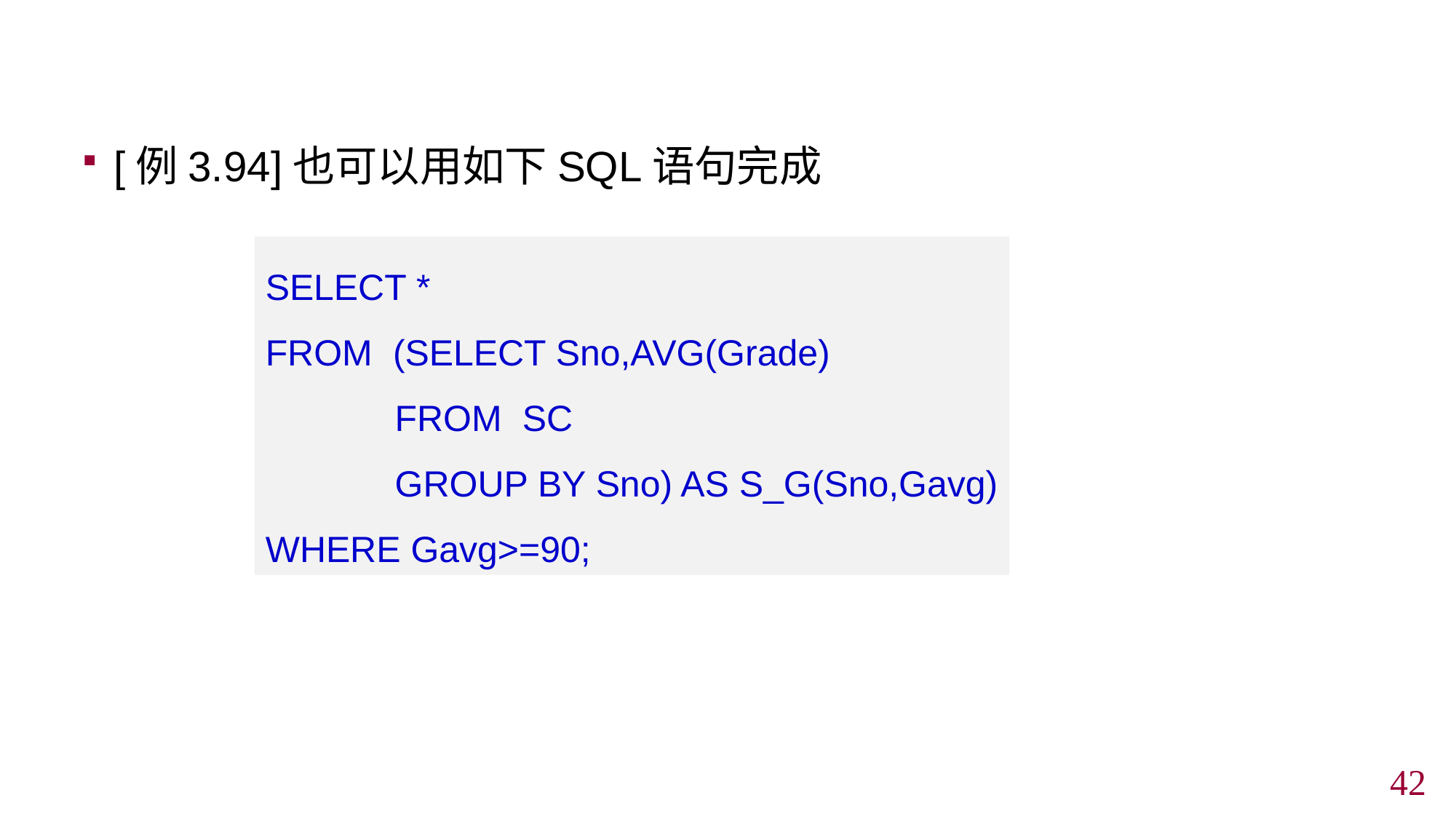

[例3.94]也可以用如下SQL语句完成

SELECT *
FROM  (SELECT Sno,AVG(Grade)
	  FROM  SC
 	  GROUP BY Sno) AS S_G(Sno,Gavg)
WHERE Gavg>=90;
42